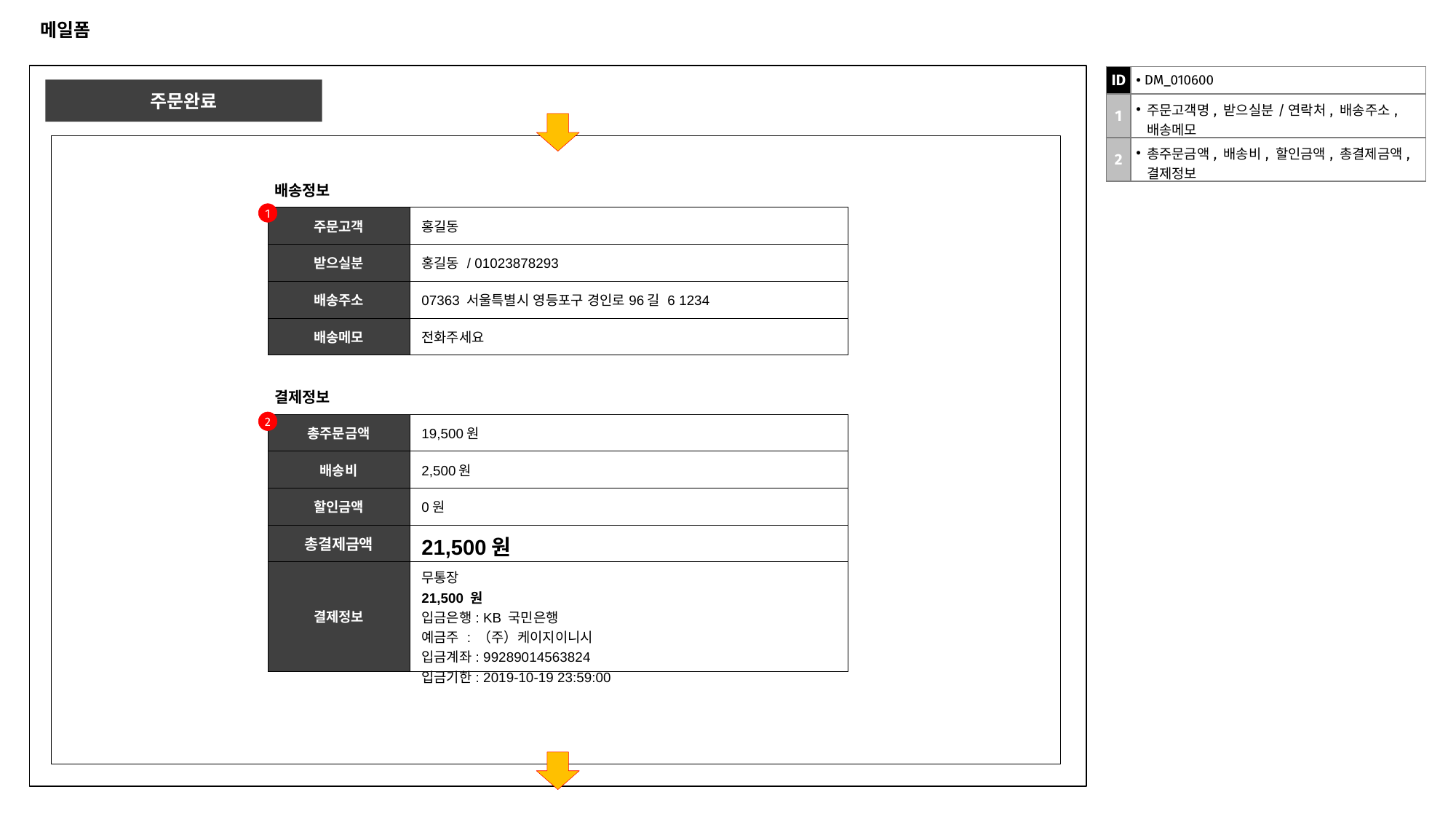

# 메일폼

| ID | DM\_010600 |
| --- | --- |
| 1 | 주문고객명, 받으실분/연락처, 배송주소, 배송메모 |
| 2 | 총주문금액, 배송비, 할인금액, 총결제금액, 결제정보 |
주문완료

배송정보
1
| 주문고객 | 홍길동 |
| --- | --- |
| 받으실분 | 홍길동 / 01023878293 |
| 배송주소 | 07363 서울특별시 영등포구 경인로96길 6 1234 |
| 배송메모 | 전화주세요 |
결제정보
2
| 총주문금액 | 19,500원 |
| --- | --- |
| 배송비 | 2,500원 |
| 할인금액 | 0원 |
| 총결제금액 | 21,500원 |
| 결제정보 | 무통장 21,500 원  입금은행: KB 국민은행  예금주 : （주）케이지이니시 입금계좌: 99289014563824 입금기한: 2019-10-19 23:59:00 |